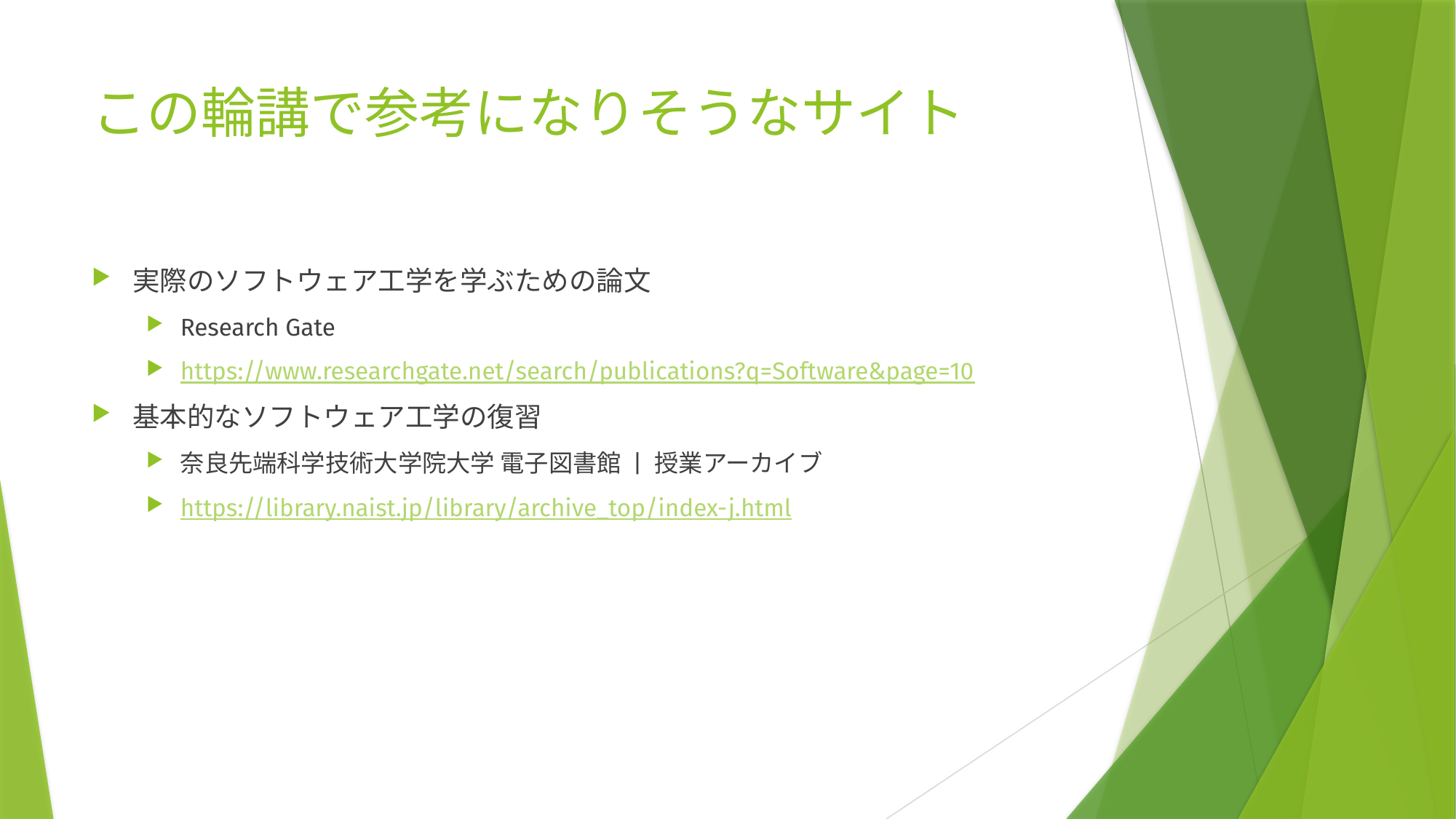

# この輪講で参考になりそうなサイト
実際のソフトウェア工学を学ぶための論文
Research Gate
https://www.researchgate.net/search/publications?q=Software&page=10
基本的なソフトウェア工学の復習
奈良先端科学技術大学院大学 電子図書館 | 授業アーカイブ
https://library.naist.jp/library/archive_top/index-j.html